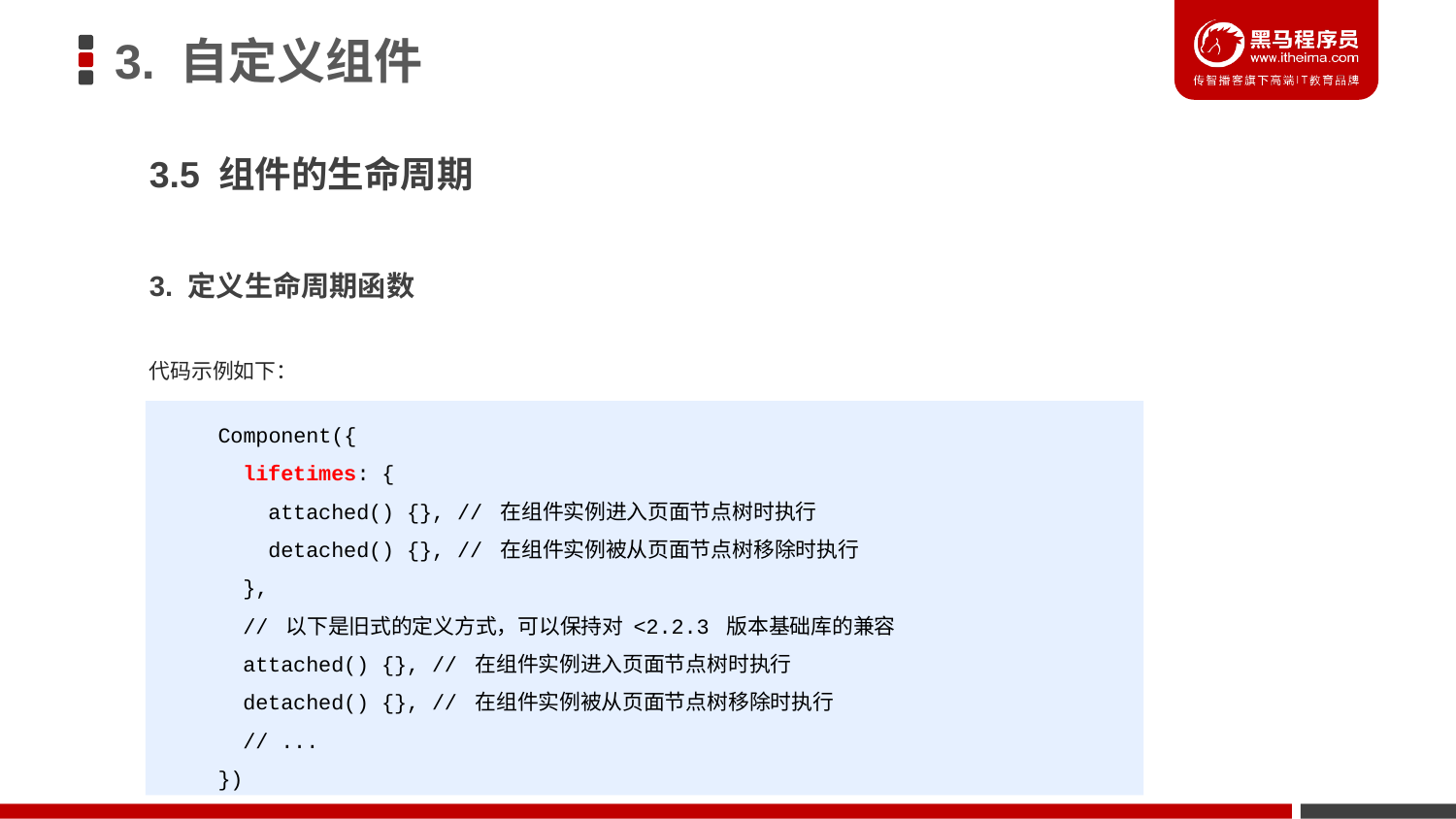

# 3. 自定义组件
3.5 组件的生命周期
3. 定义生命周期函数

代码示例如下：

Component({
  lifetimes: {
    attached() {}, // 在组件实例进入页面节点树时执行
    detached() {}, // 在组件实例被从页面节点树移除时执行
  },
  // 以下是旧式的定义方式，可以保持对 <2.2.3 版本基础库的兼容
  attached() {}, // 在组件实例进入页面节点树时执行
  detached() {}, // 在组件实例被从页面节点树移除时执行
  // ...
})